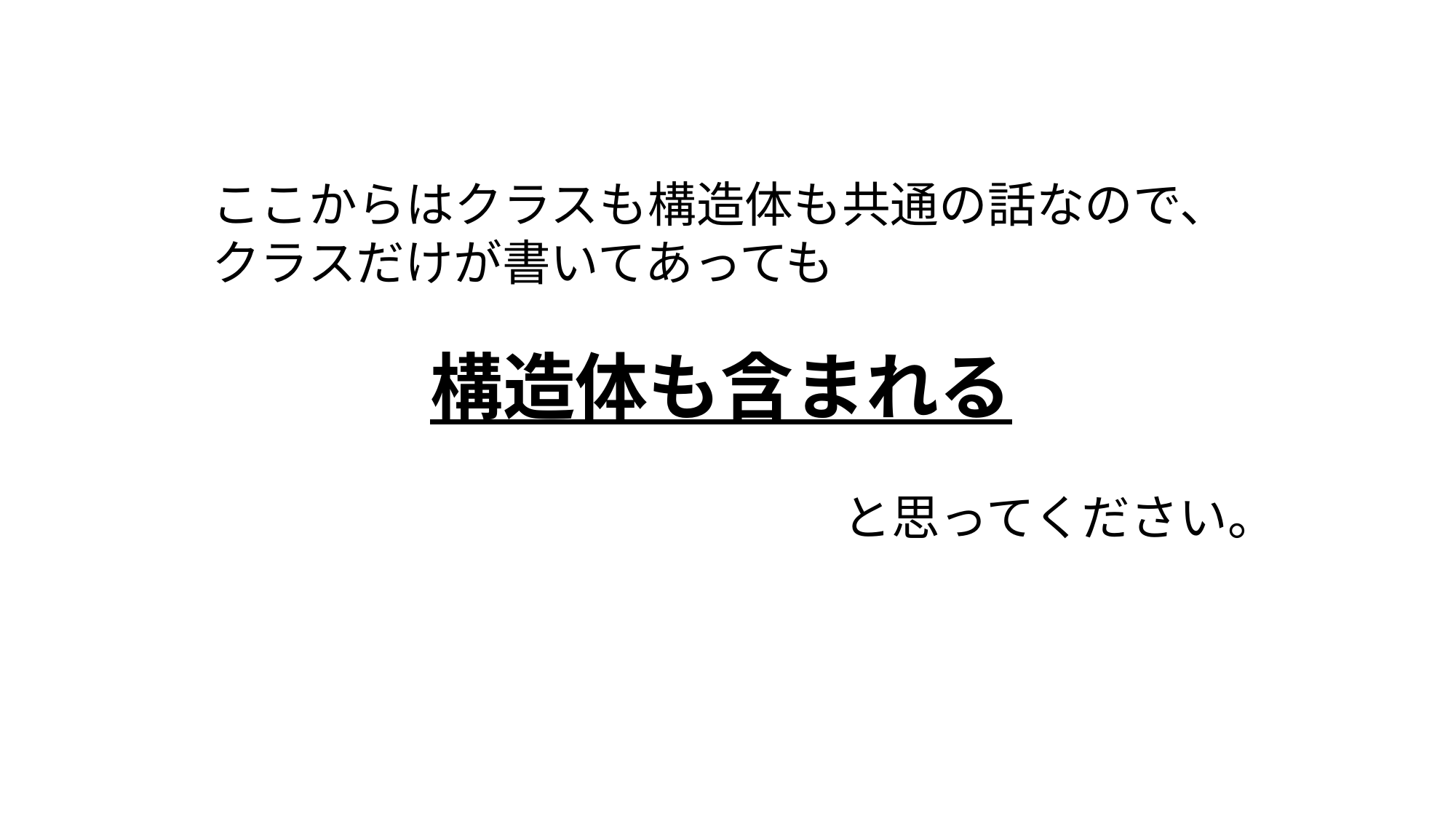

ここからはクラスも構造体も共通の話なので、
クラスだけが書いてあっても

　　　構造体も含まれる

　　　　　　　　　　　　　と思ってください。